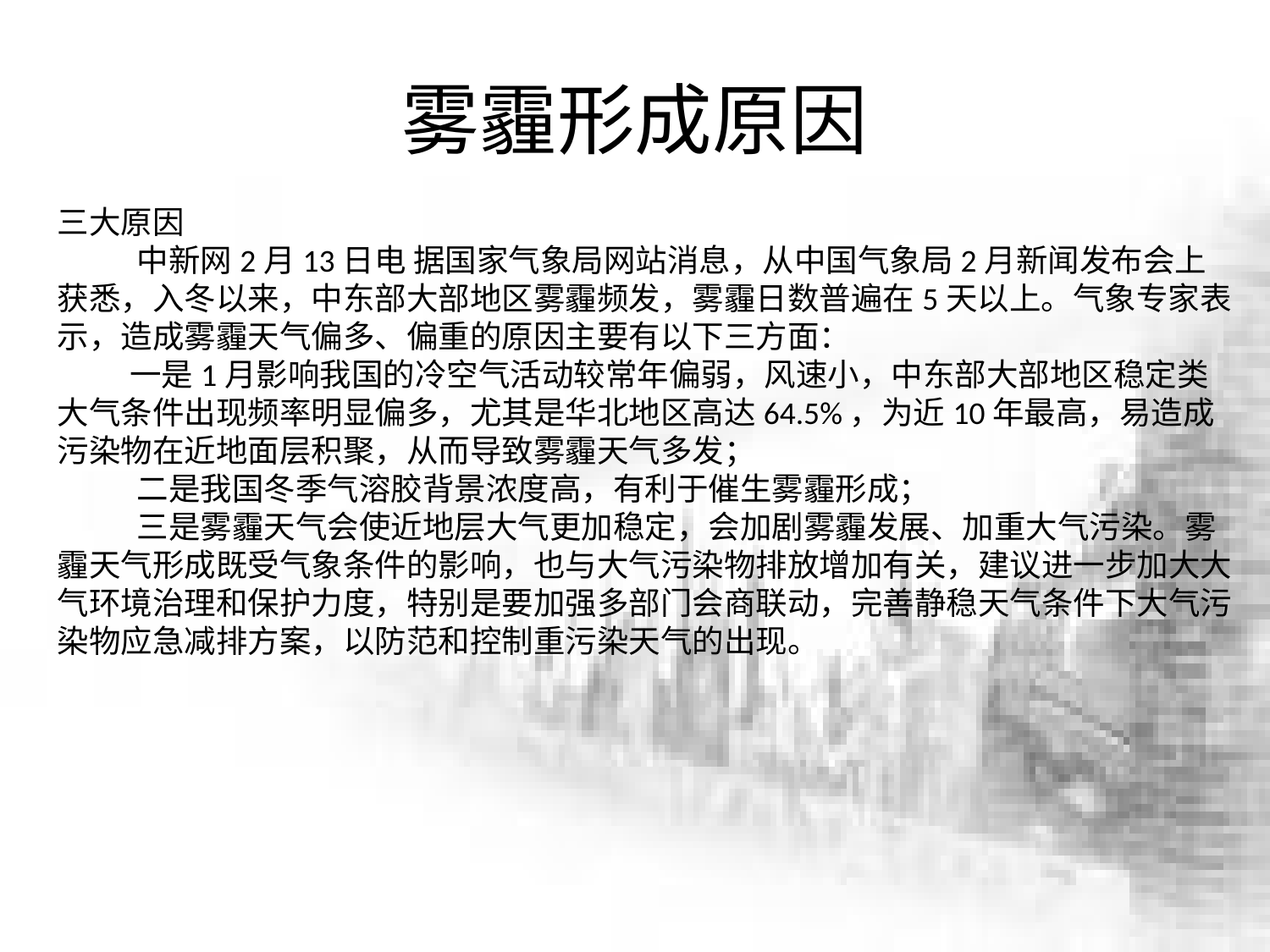

# 雾霾形成原因
三大原因
          中新网2月13日电 据国家气象局网站消息，从中国气象局2月新闻发布会上获悉，入冬以来，中东部大部地区雾霾频发，雾霾日数普遍在5天以上。气象专家表示，造成雾霾天气偏多、偏重的原因主要有以下三方面：
         一是1月影响我国的冷空气活动较常年偏弱，风速小，中东部大部地区稳定类大气条件出现频率明显偏多，尤其是华北地区高达64.5%，为近10年最高，易造成污染物在近地面层积聚，从而导致雾霾天气多发；
          二是我国冬季气溶胶背景浓度高，有利于催生雾霾形成；
          三是雾霾天气会使近地层大气更加稳定，会加剧雾霾发展、加重大气污染。雾霾天气形成既受气象条件的影响，也与大气污染物排放增加有关，建议进一步加大大气环境治理和保护力度，特别是要加强多部门会商联动，完善静稳天气条件下大气污染物应急减排方案，以防范和控制重污染天气的出现。